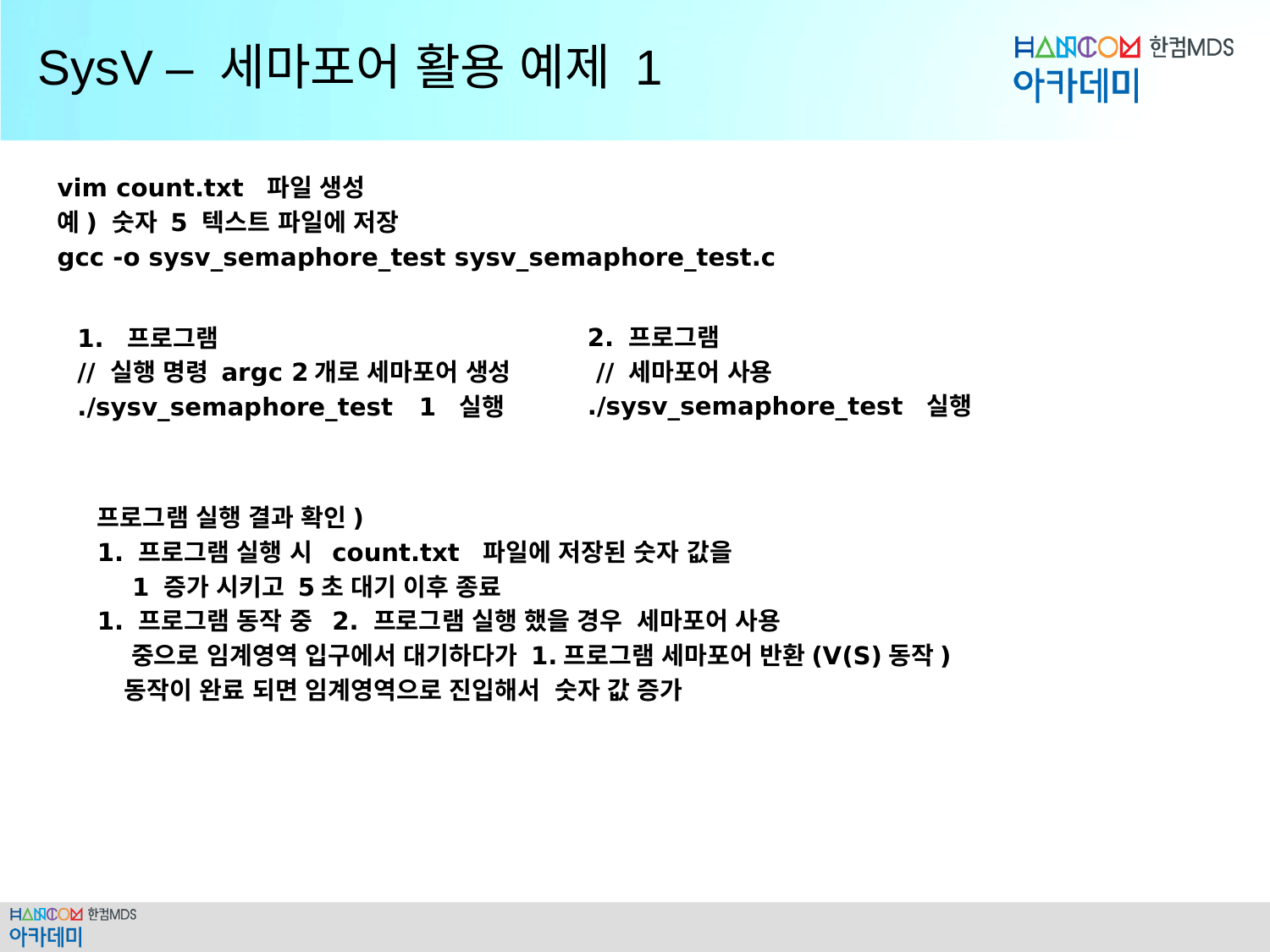

# SysV – 세마포어 활용 예제 1
vim count.txt  파일 생성
예) 숫자 5 텍스트 파일에 저장
gcc -o sysv_semaphore_test sysv_semaphore_test.c
2. 프로그램
 // 세마포어 사용
./sysv_semaphore_test  실행

1.  프로그램
// 실행 명령 argc 2개로 세마포어 생성
./sysv_semaphore_test   1  실행

프로그램 실행 결과 확인)
1. 프로그램 실행 시  count.txt  파일에 저장된 숫자 값을
    1 증가 시키고 5초 대기 이후 종료
1. 프로그램 동작 중  2. 프로그램 실행 했을 경우  세마포어 사용
    중으로 임계영역 입구에서 대기하다가 1.프로그램 세마포어 반환(V(S)동작)
   동작이 완료 되면 임계영역으로 진입해서  숫자 값 증가